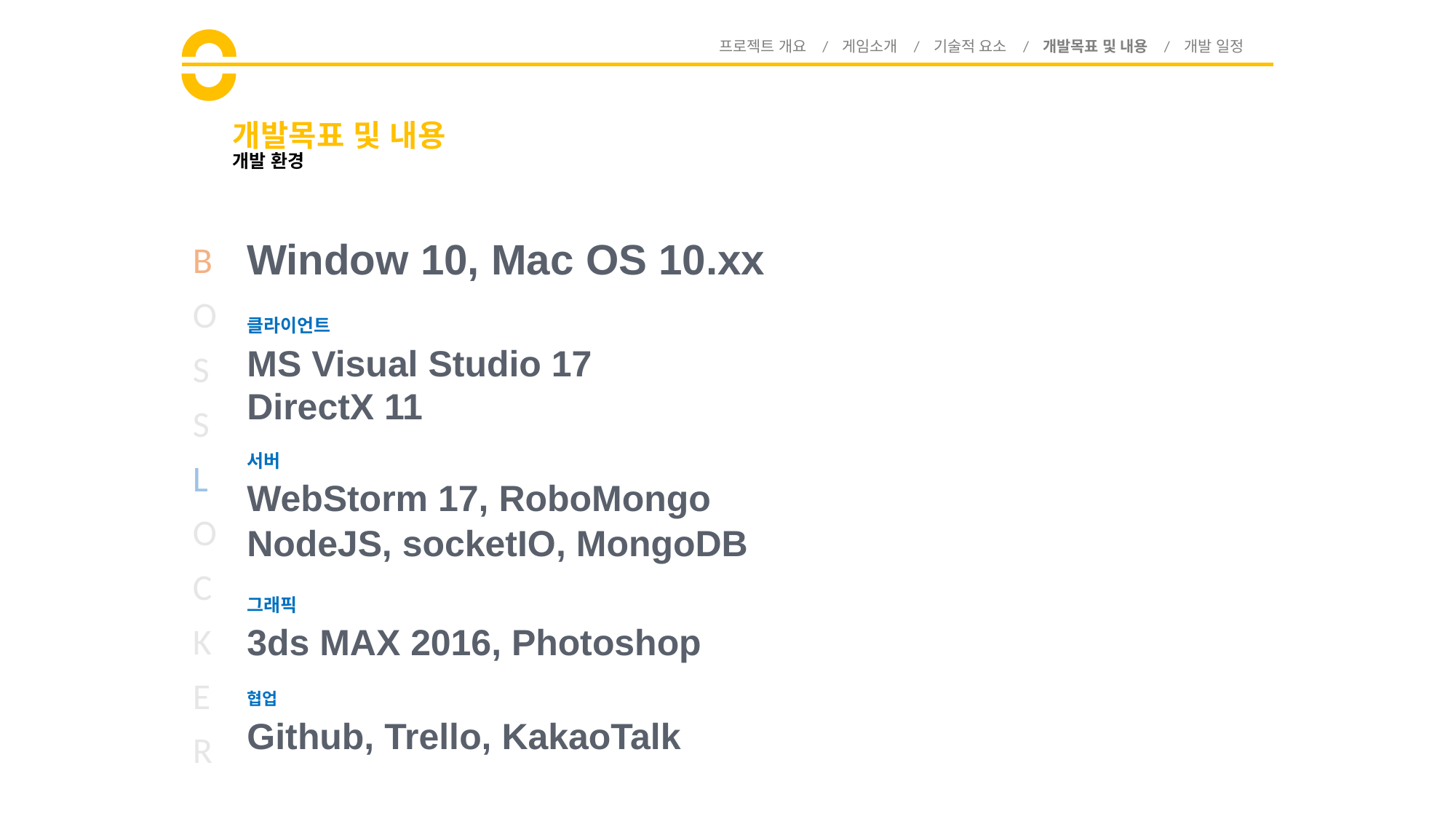

프로젝트 개요   /   게임소개   /   기술적 요소   /   개발목표 및 내용   /   개발 일정

# 개발목표 및 내용
개발 환경
Window 10, Mac OS 10.xx
B
O
S
S
L
O
C
K
E
R
클라이언트
MS Visual Studio 17
DirectX 11
서버
WebStorm 17, RoboMongo
NodeJS, socketIO, MongoDB
그래픽
3ds MAX 2016, Photoshop
협업
Github, Trello, KakaoTalk